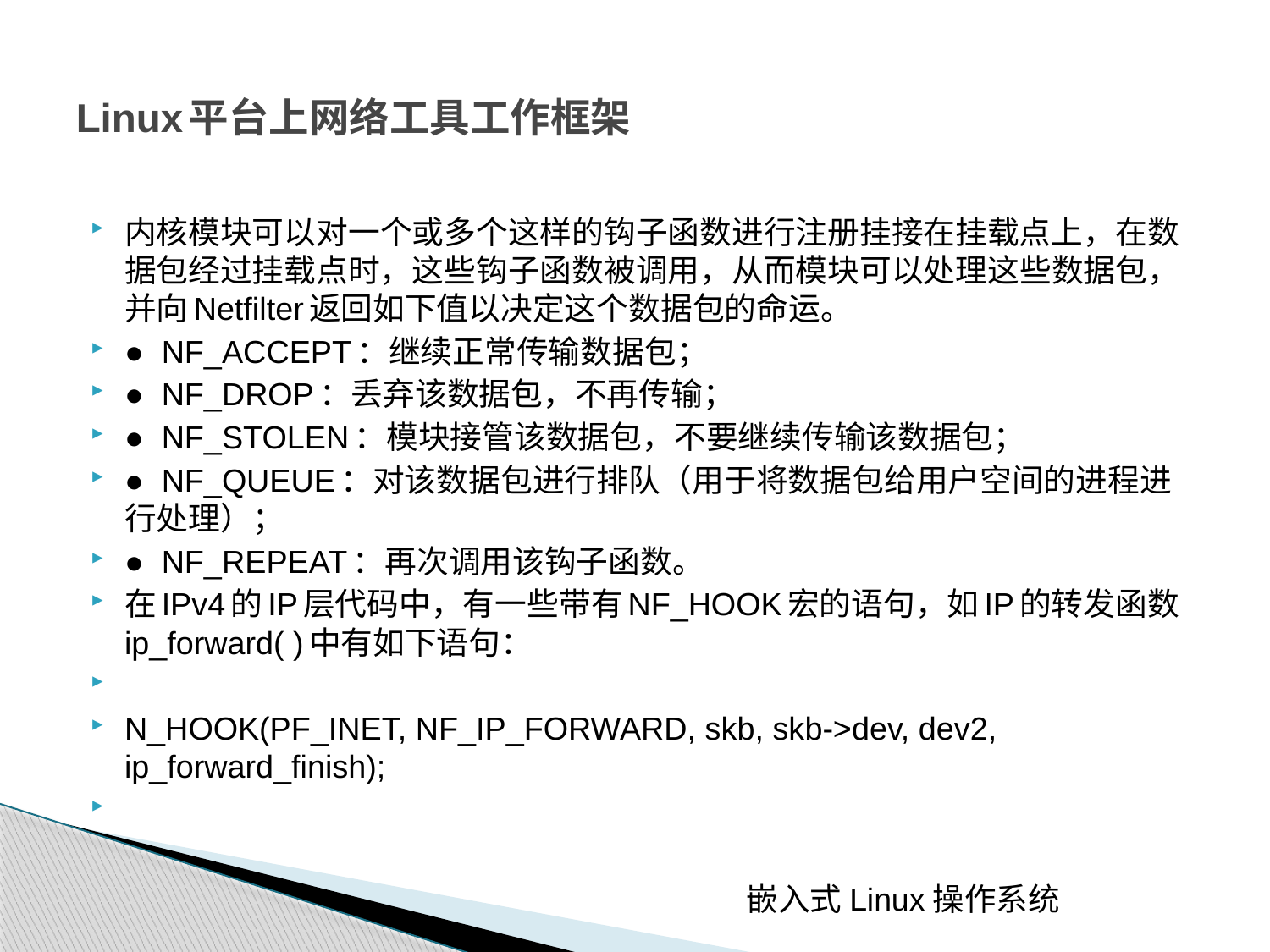

# Linux平台上网络工具工作框架
内核模块可以对一个或多个这样的钩子函数进行注册挂接在挂载点上，在数据包经过挂载点时，这些钩子函数被调用，从而模块可以处理这些数据包，并向Netfilter返回如下值以决定这个数据包的命运。
●  NF_ACCEPT：继续正常传输数据包；
●  NF_DROP：丢弃该数据包，不再传输；
●  NF_STOLEN：模块接管该数据包，不要继续传输该数据包；
●  NF_QUEUE：对该数据包进行排队（用于将数据包给用户空间的进程进行处理）；
●  NF_REPEAT：再次调用该钩子函数。
在IPv4的IP层代码中，有一些带有NF_HOOK宏的语句，如IP的转发函数ip_forward( )中有如下语句：

N_HOOK(PF_INET, NF_IP_FORWARD, skb, skb->dev, dev2, ip_forward_finish);

嵌入式Linux操作系统